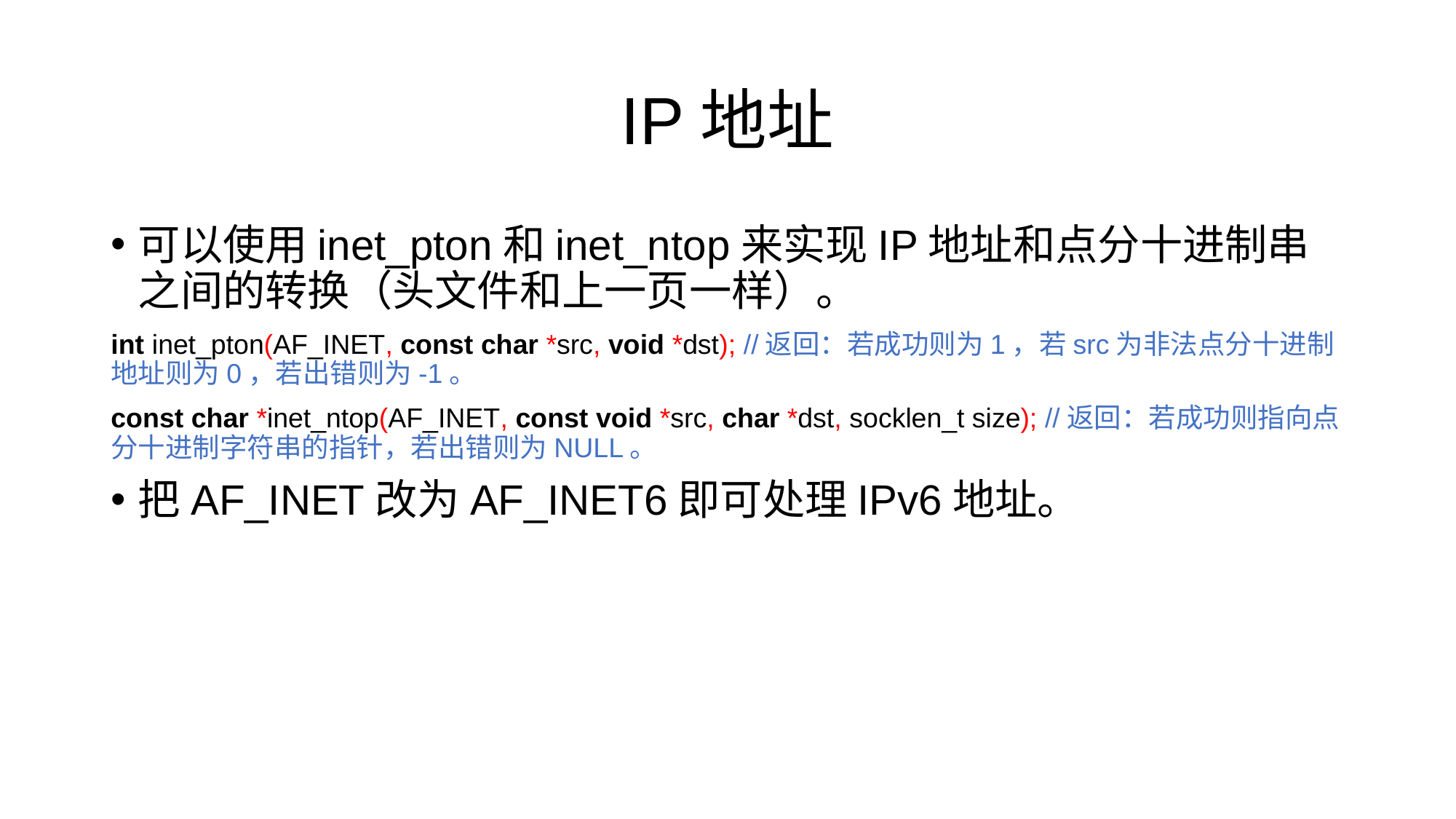

# IP地址
可以使用inet_pton和inet_ntop来实现IP地址和点分十进制串之间的转换（头文件和上一页一样）。
int inet_pton(AF_INET, const char *src, void *dst); //返回：若成功则为1，若src为非法点分十进制地址则为0，若出错则为-1。
const char *inet_ntop(AF_INET, const void *src, char *dst, socklen_t size); //返回：若成功则指向点分十进制字符串的指针，若出错则为NULL。
把AF_INET改为AF_INET6即可处理IPv6地址。